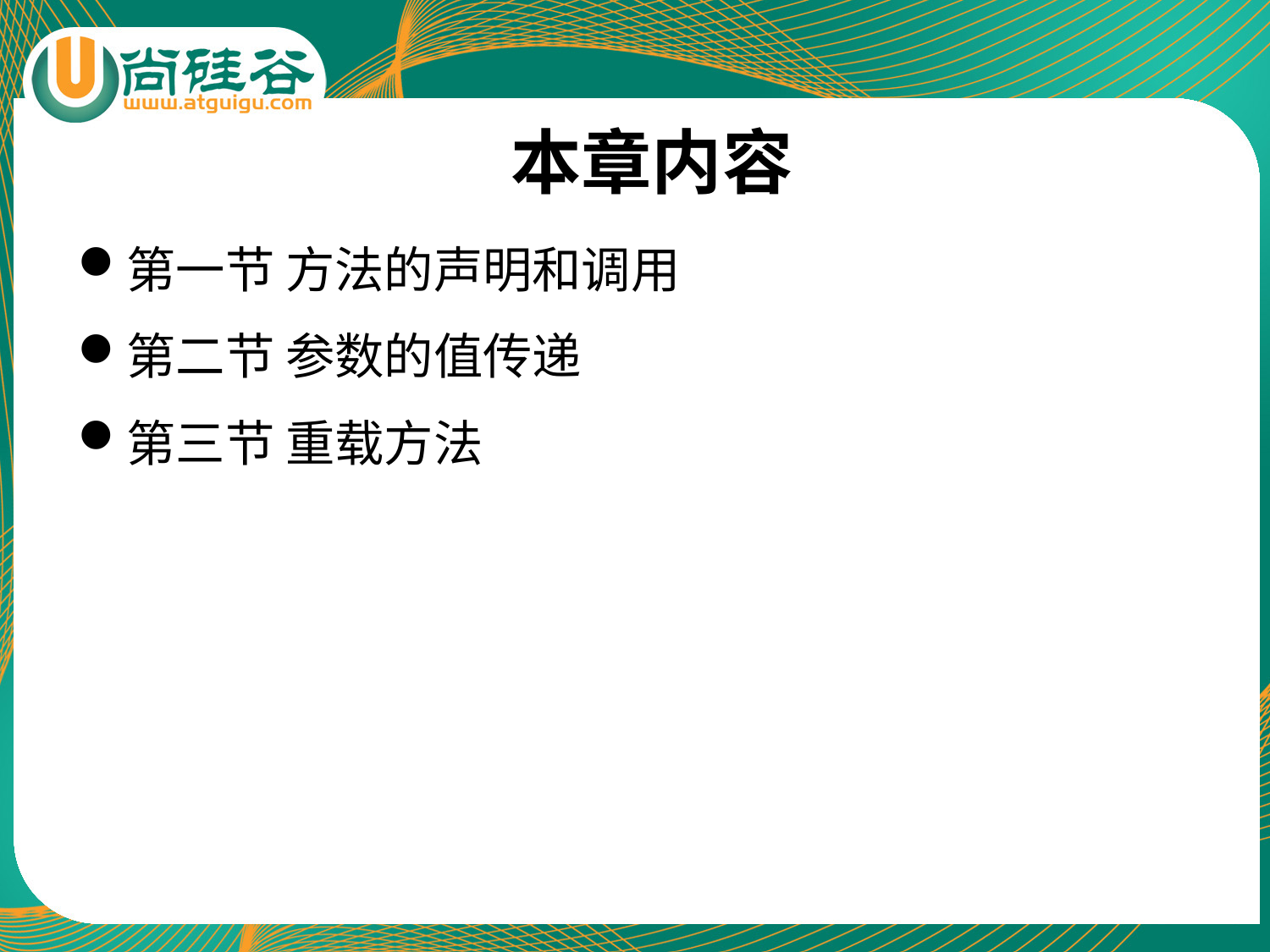

# 本章内容
第一节 方法的声明和调用
第二节 参数的值传递
第三节 重载方法